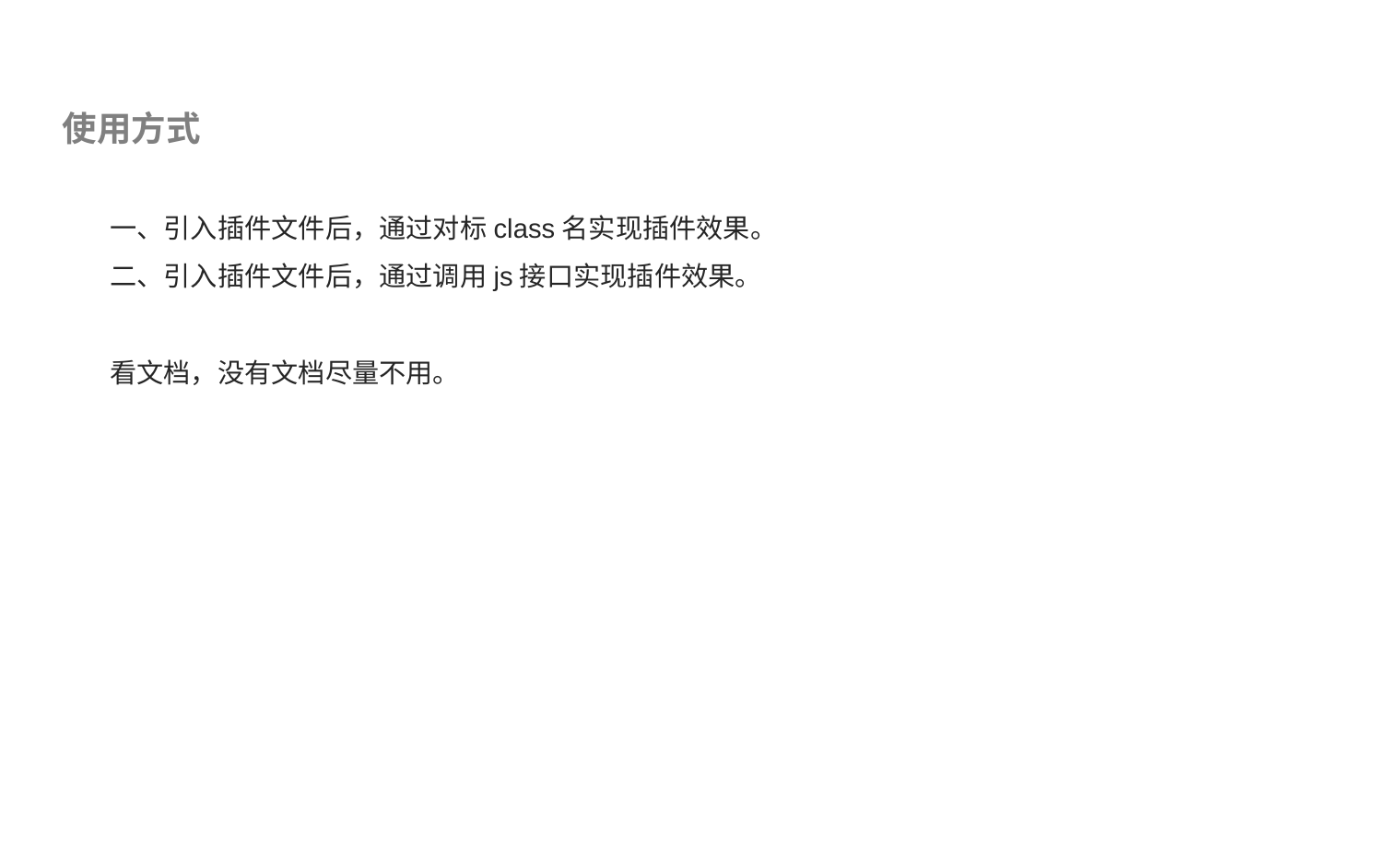

使用方式
一、引入插件文件后，通过对标class名实现插件效果。
二、引入插件文件后，通过调用js接口实现插件效果。

看文档，没有文档尽量不用。